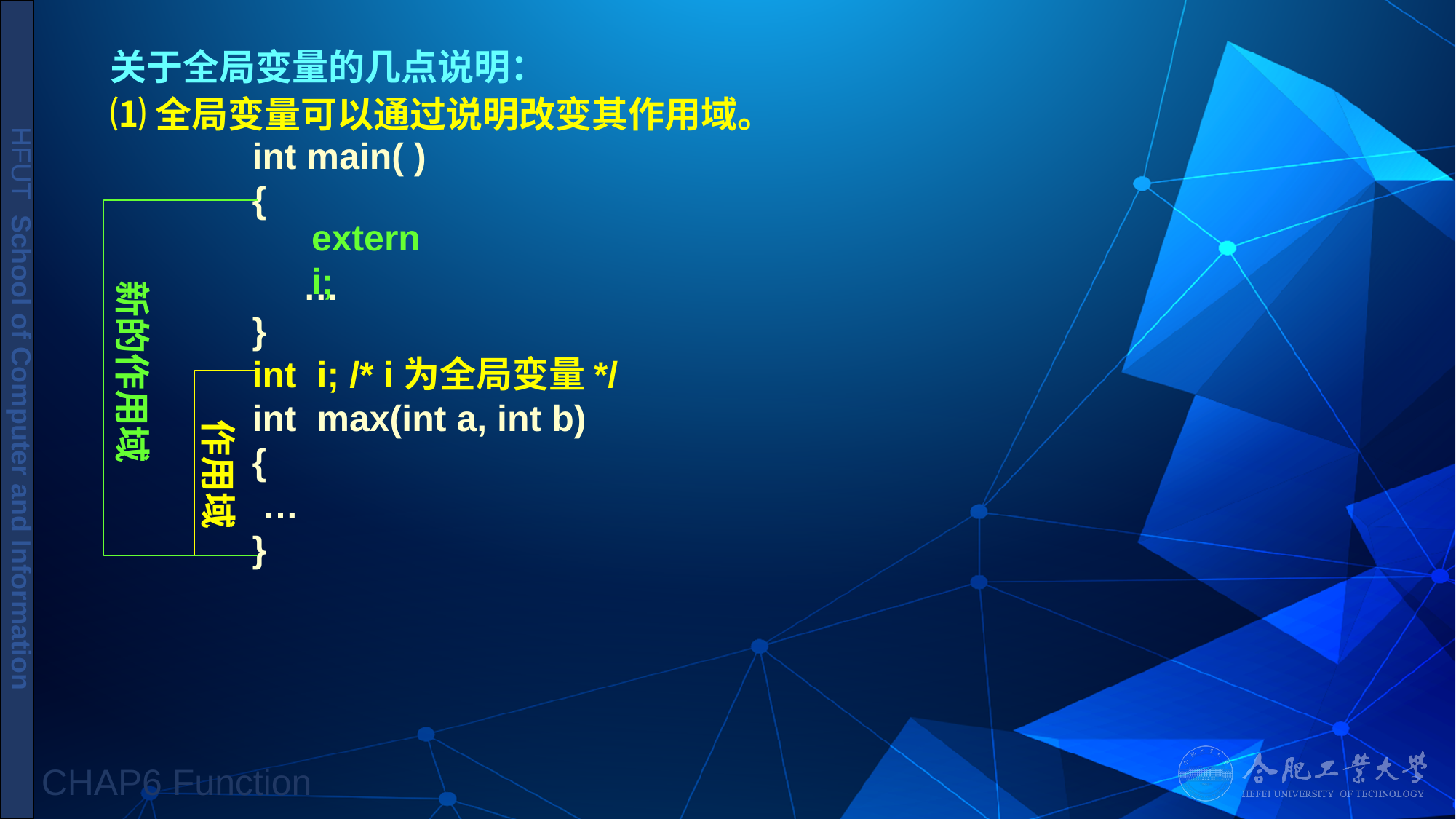

# 关于全局变量的几点说明：
⑴全局变量可以通过说明改变其作用域。
int main( )
{

     …
}
int  i; /* i为全局变量*/
int  max(int a, int b)
{
 …
}

extern   i;
新的作用域

作用域